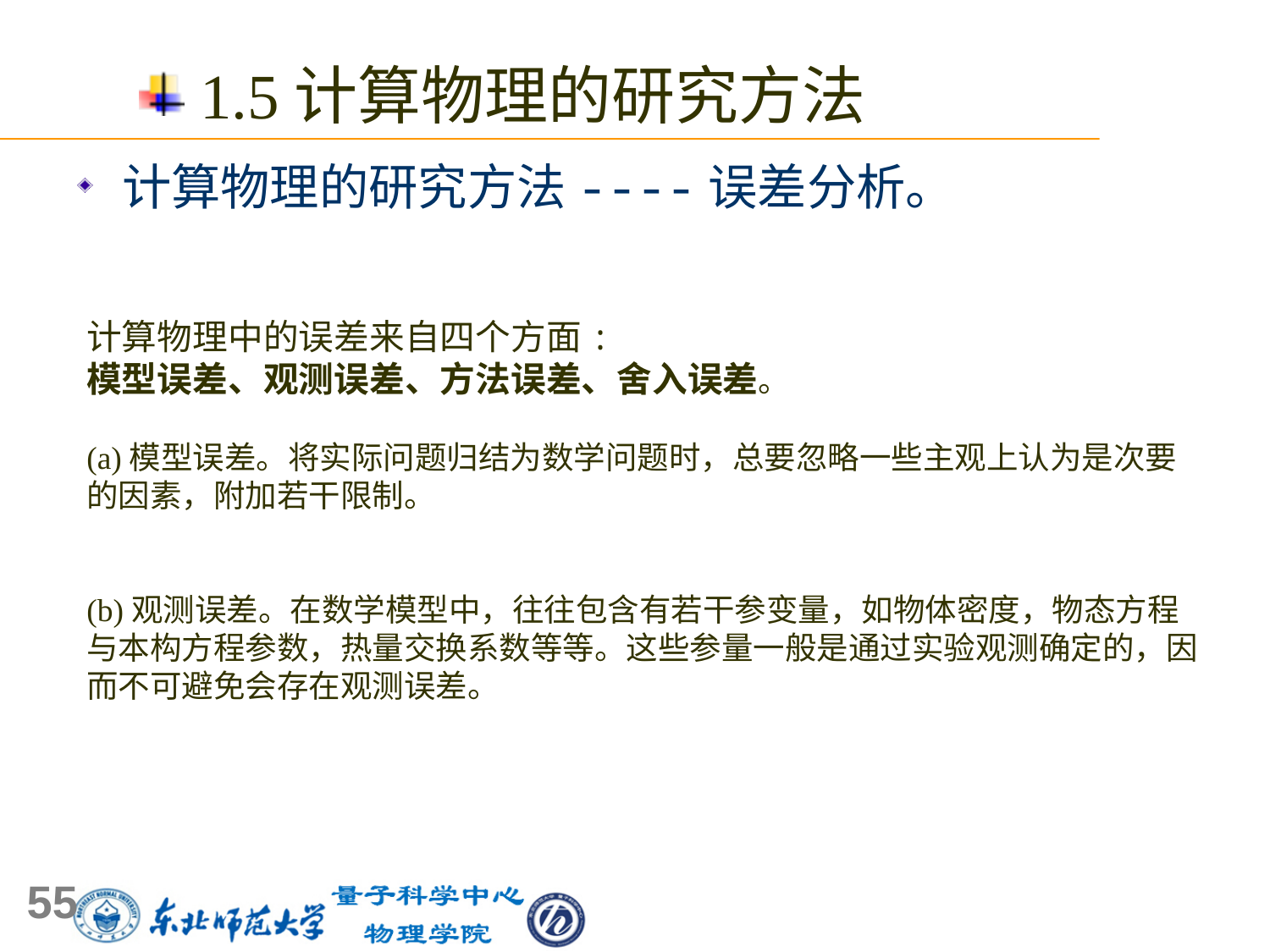

1.5计算物理的研究方法

 计算物理的研究方法----误差分析。
计算物理中的误差来自四个方面:
模型误差、观测误差、方法误差、舍入误差。

(a)模型误差。将实际问题归结为数学问题时，总要忽略一些主观上认为是次要的因素，附加若干限制。

(b)观测误差。在数学模型中，往往包含有若干参变量，如物体密度，物态方程与本构方程参数，热量交换系数等等。这些参量一般是通过实验观测确定的，因而不可避免会存在观测误差。
55